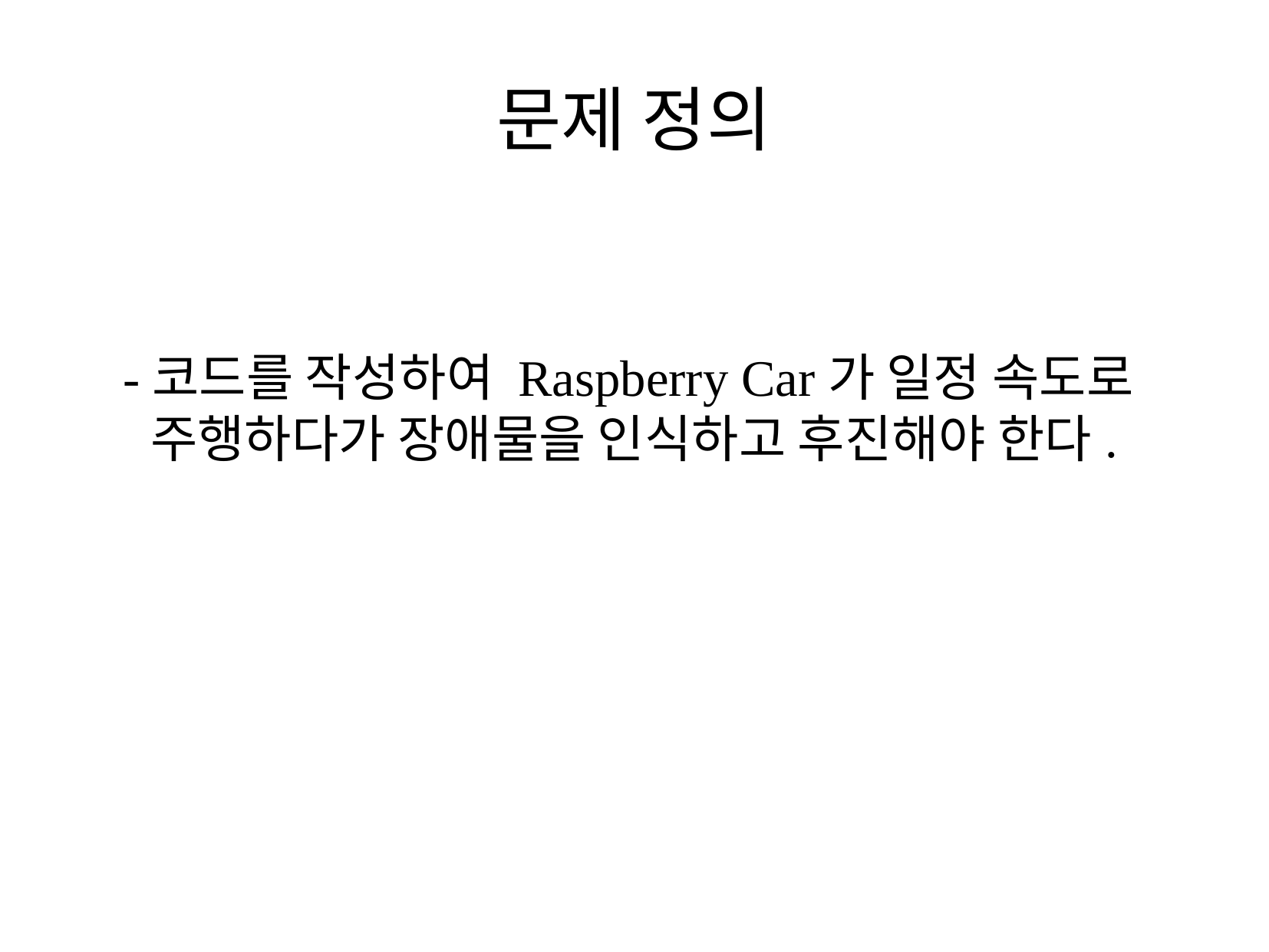

문제 정의
-코드를 작성하여 Raspberry Car가 일정 속도로
주행하다가 장애물을 인식하고 후진해야 한다.